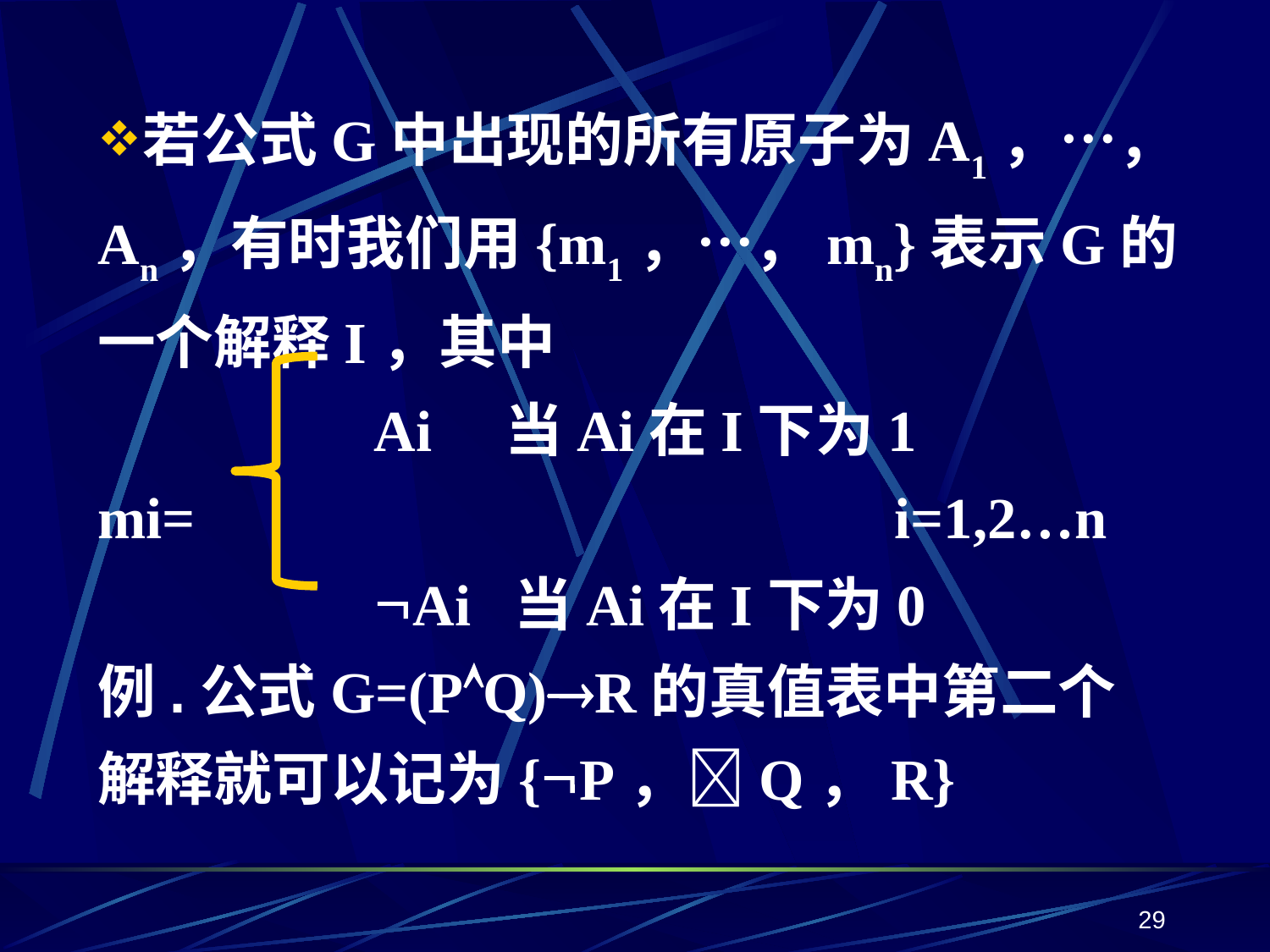

#
若公式G中出现的所有原子为A1，…，An，有时我们用{m1，…，mn}表示G的一个解释I，其中
                    Ai    当Ai在I下为1
mi=                                                i=1,2…n
                   ¬Ai  当Ai在I下为0
例.公式G=(P∧Q)→R的真值表中第二个 解释就可以记为{¬P，¬Q，R}

29